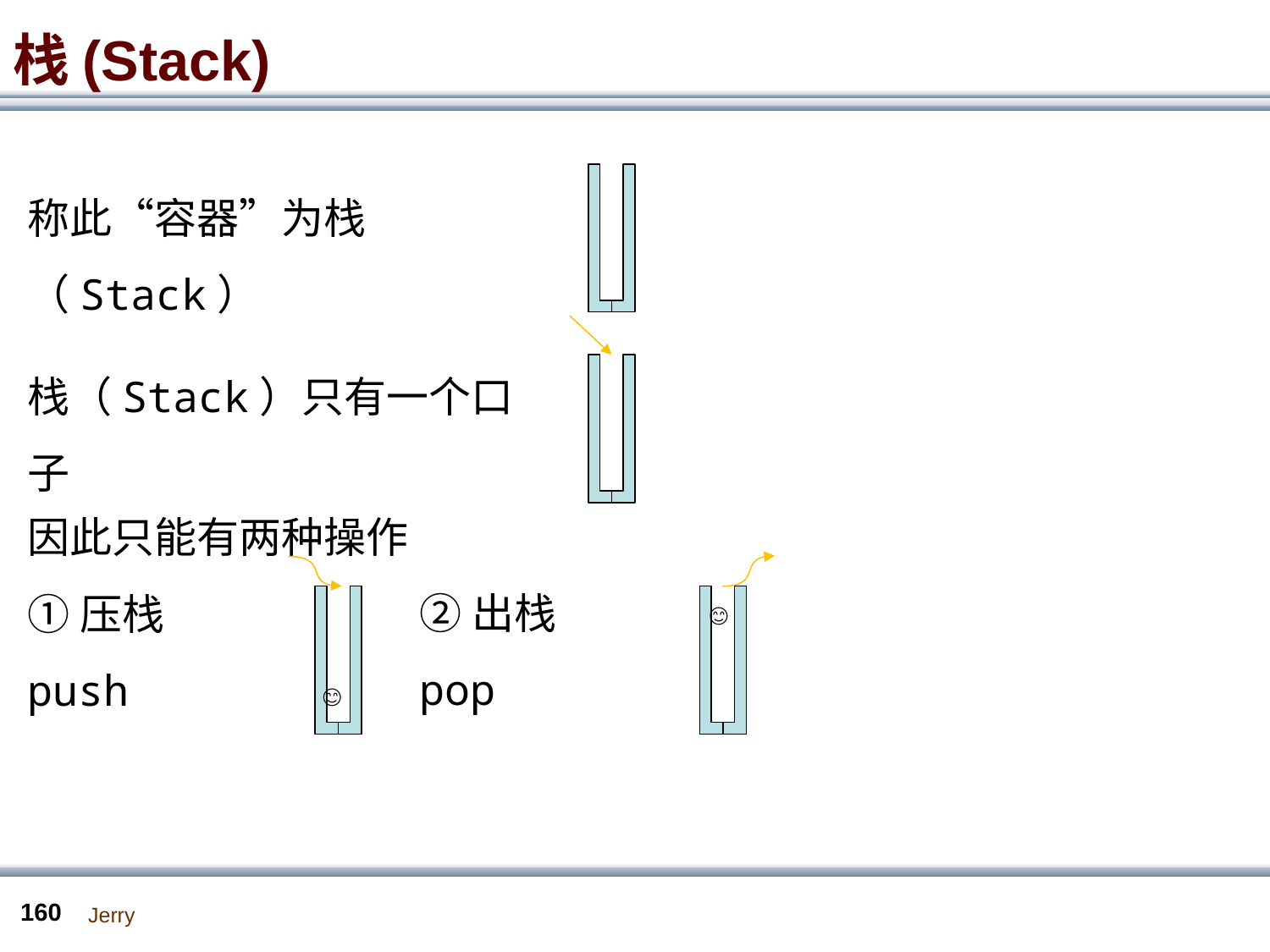

# 栈(Stack)
称此“容器”为栈（Stack）

栈（Stack）只有一个口子

因此只能有两种操作
②出栈 pop
①压栈 push

😊
😊